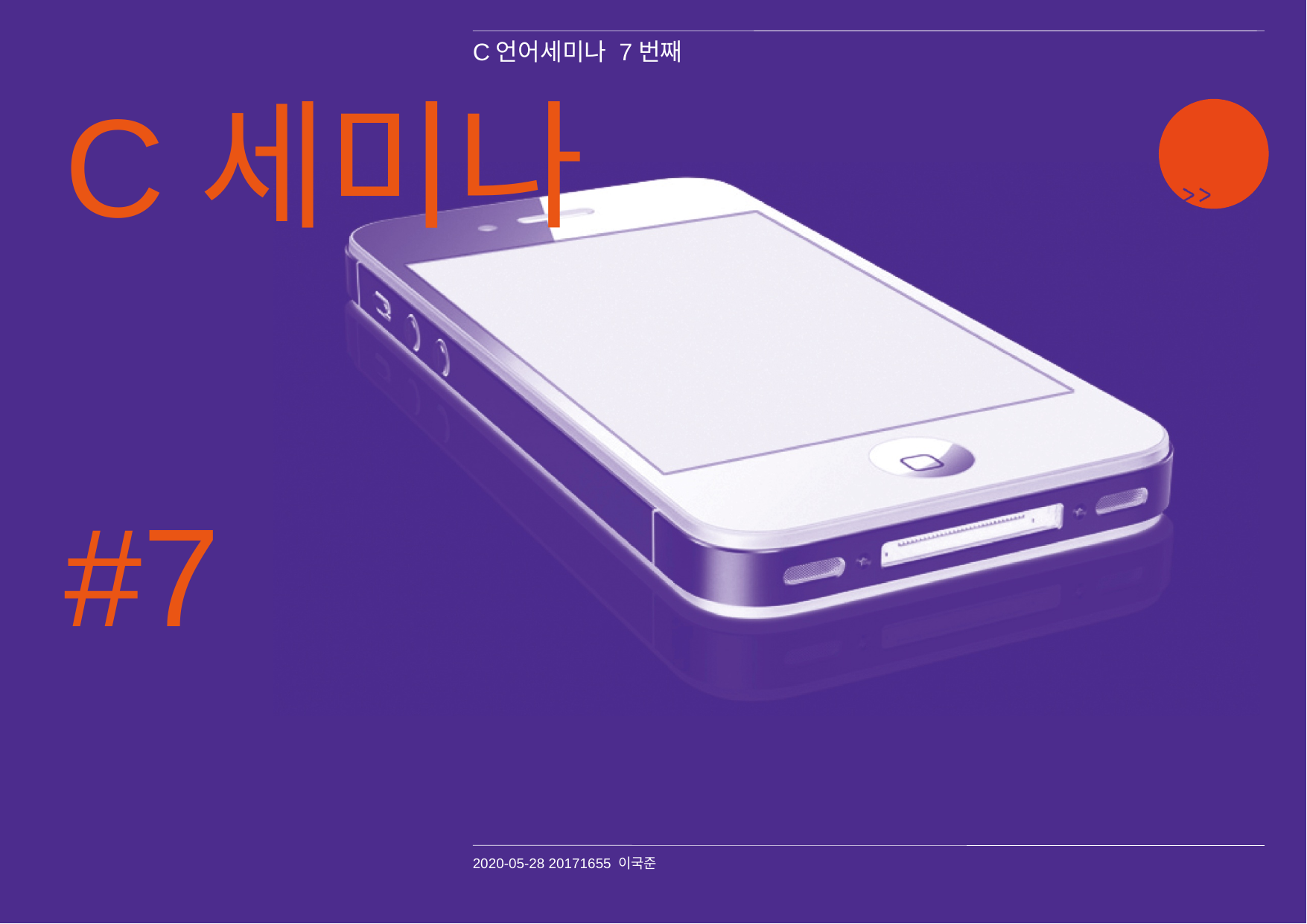

C언어세미나 7번째
C세미나

#7
2020-05-28 20171655 이국준